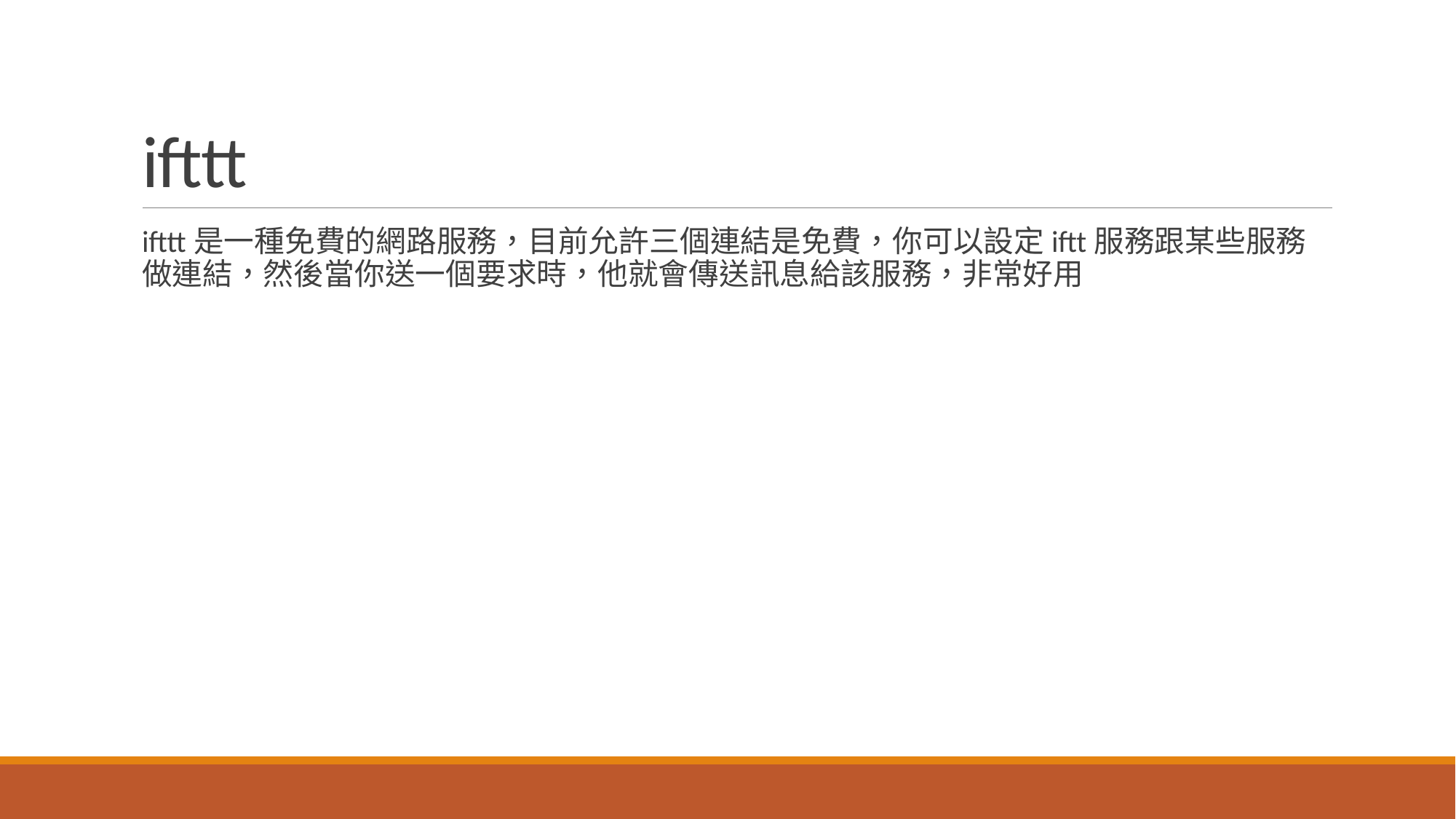

# ifttt
ifttt是一種免費的網路服務，目前允許三個連結是免費，你可以設定iftt服務跟某些服務做連結，然後當你送一個要求時，他就會傳送訊息給該服務，非常好用